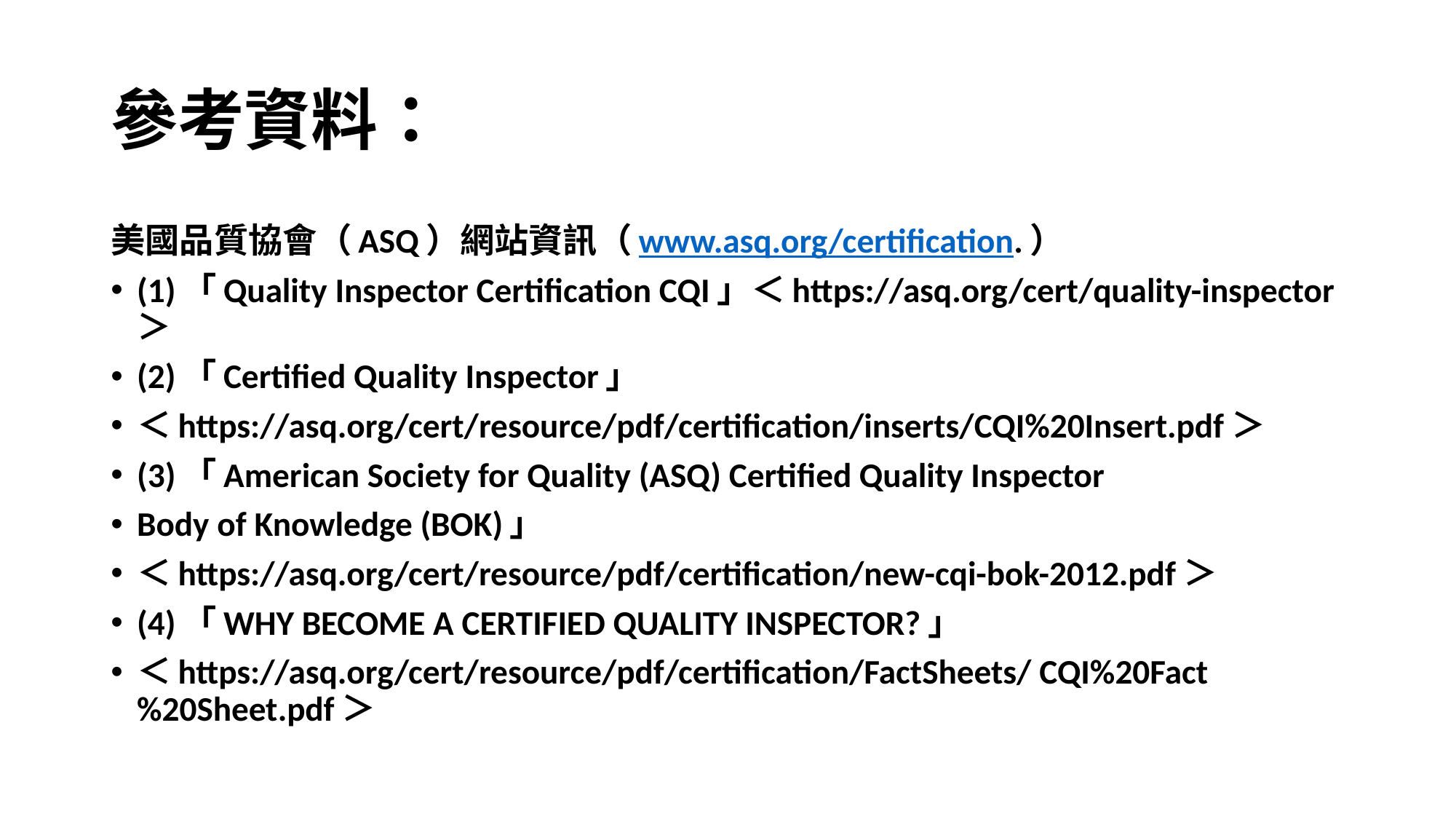

# 參考資料：
美國品質協會（ASQ）網站資訊（www.asq.org/certification.）
(1)「Quality Inspector Certification CQI」＜https://asq.org/cert/quality-inspector＞
(2)「Certified Quality Inspector」
＜https://asq.org/cert/resource/pdf/certification/inserts/CQI%20Insert.pdf＞
(3)「American Society for Quality (ASQ) Certified Quality Inspector
Body of Knowledge (BOK)」
＜https://asq.org/cert/resource/pdf/certification/new-cqi-bok-2012.pdf＞
(4)「WHY BECOME A CERTIFIED QUALITY INSPECTOR?」
＜https://asq.org/cert/resource/pdf/certification/FactSheets/ CQI%20Fact%20Sheet.pdf＞